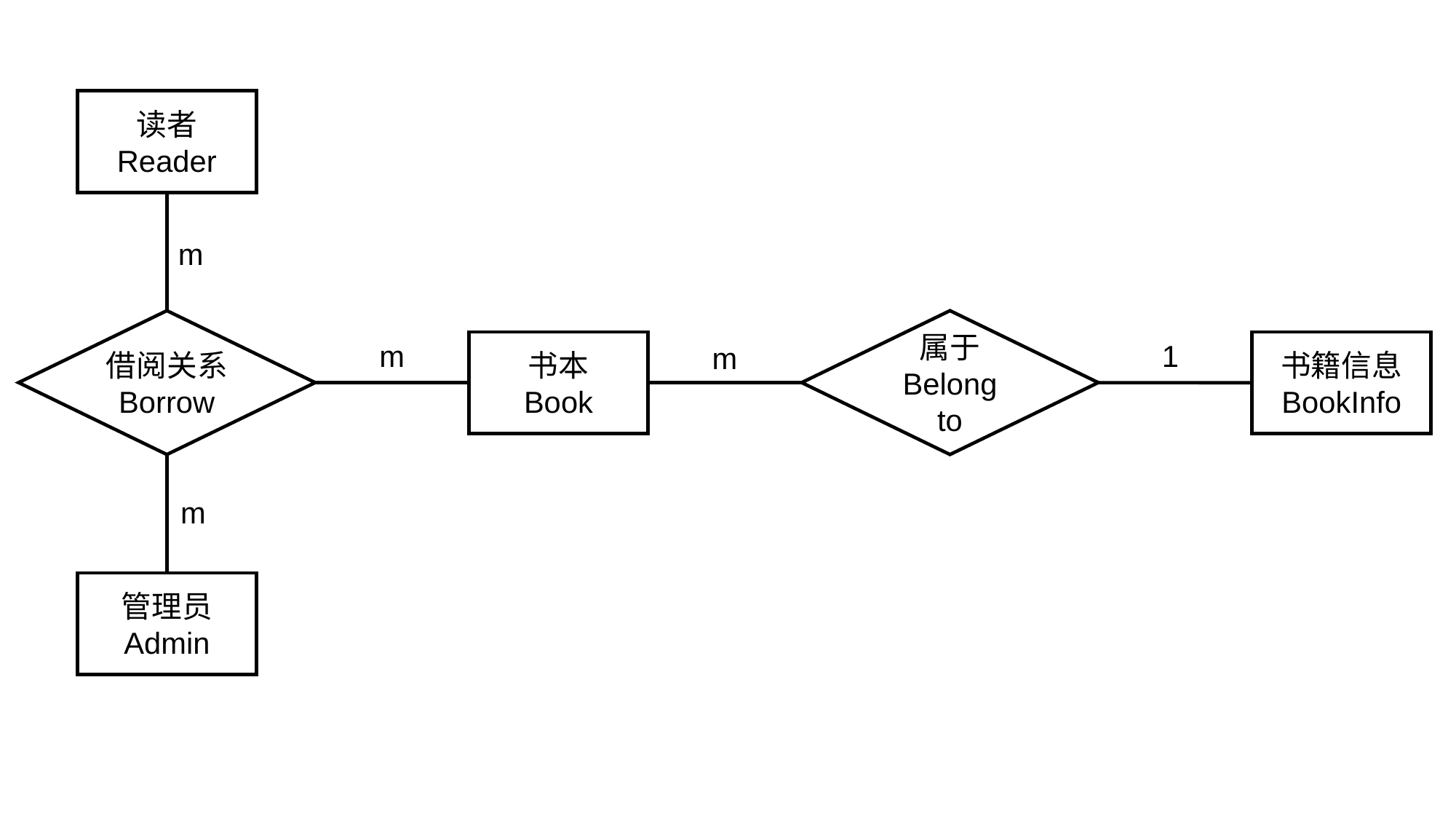

读者
Reader
m
借阅关系
Borrow
属于
Belong to
1
m
书本
Book
书籍信息
BookInfo
m
m
管理员
Admin